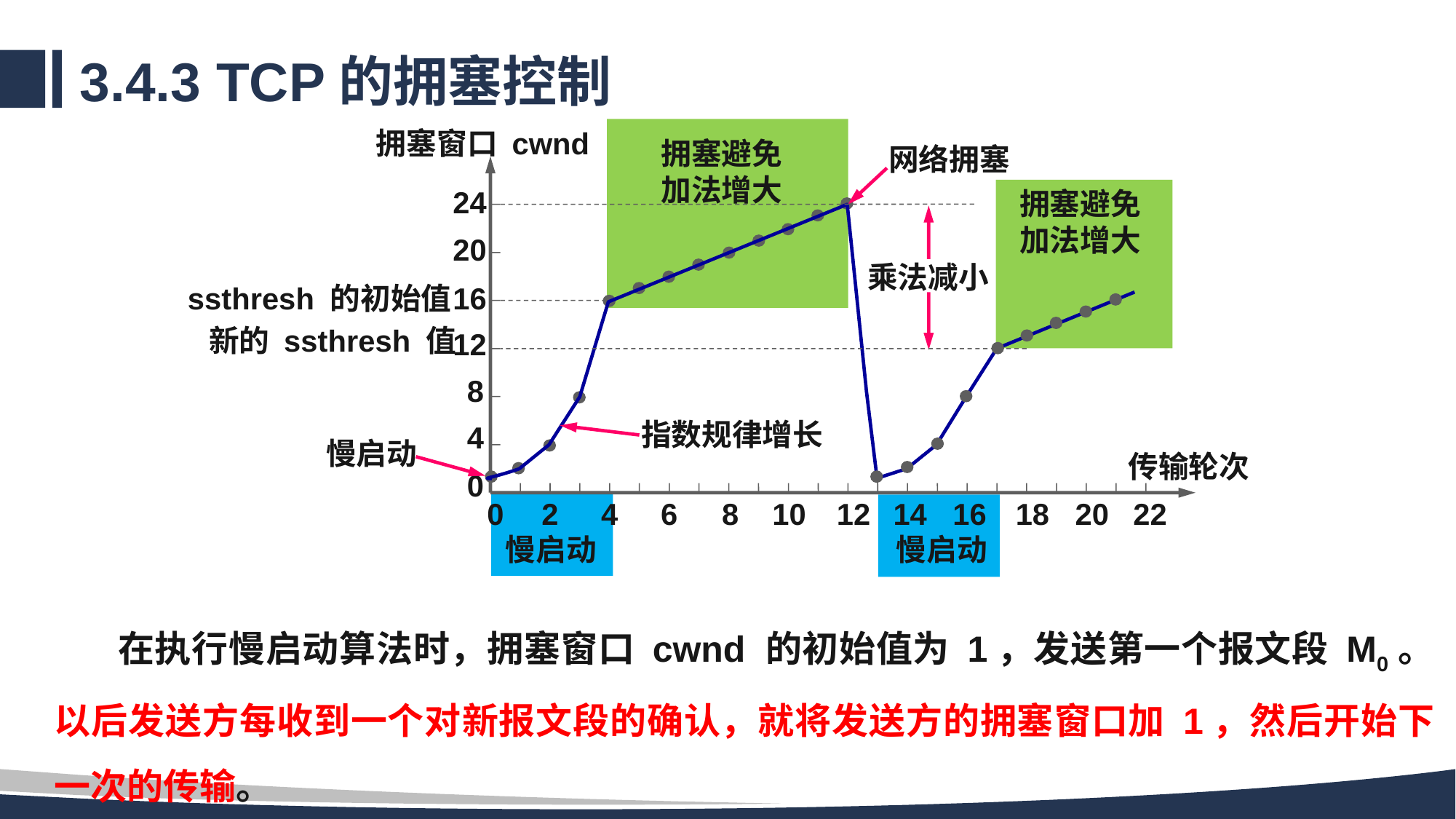

# 3.4.3 TCP的拥塞控制
拥塞窗口 cwnd

拥塞避免
加法增大
网络拥塞

24

拥塞避免
加法增大

20

乘法减小

16
ssthresh 的初始值

新的 ssthresh 值

12

8

指数规律增长
4

慢启动

传输轮次

0

0
2
4
6
8
10
12
14
16
18
20
22

慢启动
慢启动
在执行慢启动算法时，拥塞窗口 cwnd 的初始值为 1，发送第一个报文段 M0。以后发送方每收到一个对新报文段的确认，就将发送方的拥塞窗口加 1，然后开始下一次的传输。